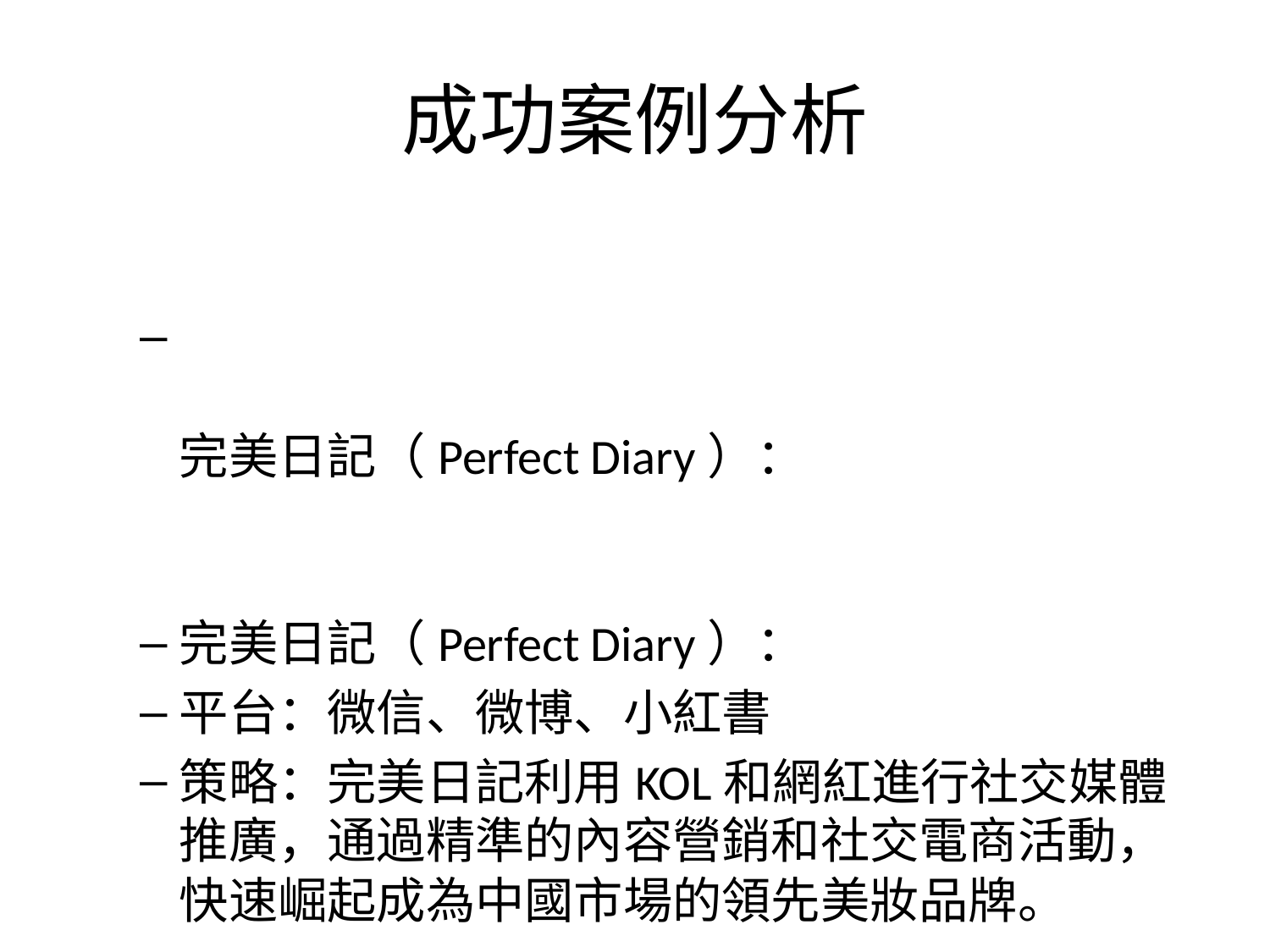

# 成功案例分析

完美日記（Perfect Diary）：
完美日記（Perfect Diary）：
平台：微信、微博、小紅書
策略：完美日記利用KOL和網紅進行社交媒體推廣，通過精準的內容營銷和社交電商活動，快速崛起成為中國市場的領先美妝品牌。
結果：品牌迅速吸引了大量年輕消費者，並成功實現了多渠道銷售。
Glossier：
Glossier：
平台：Instagram
策略：Glossier通過用戶生成內容（UGC）和網紅合作，強調真實的消費者體驗，成功打造了一個受年輕女性歡迎的化妝品牌。
結果：Glossier的品牌價值迅速提升，成為社交商務成功的典範之一。